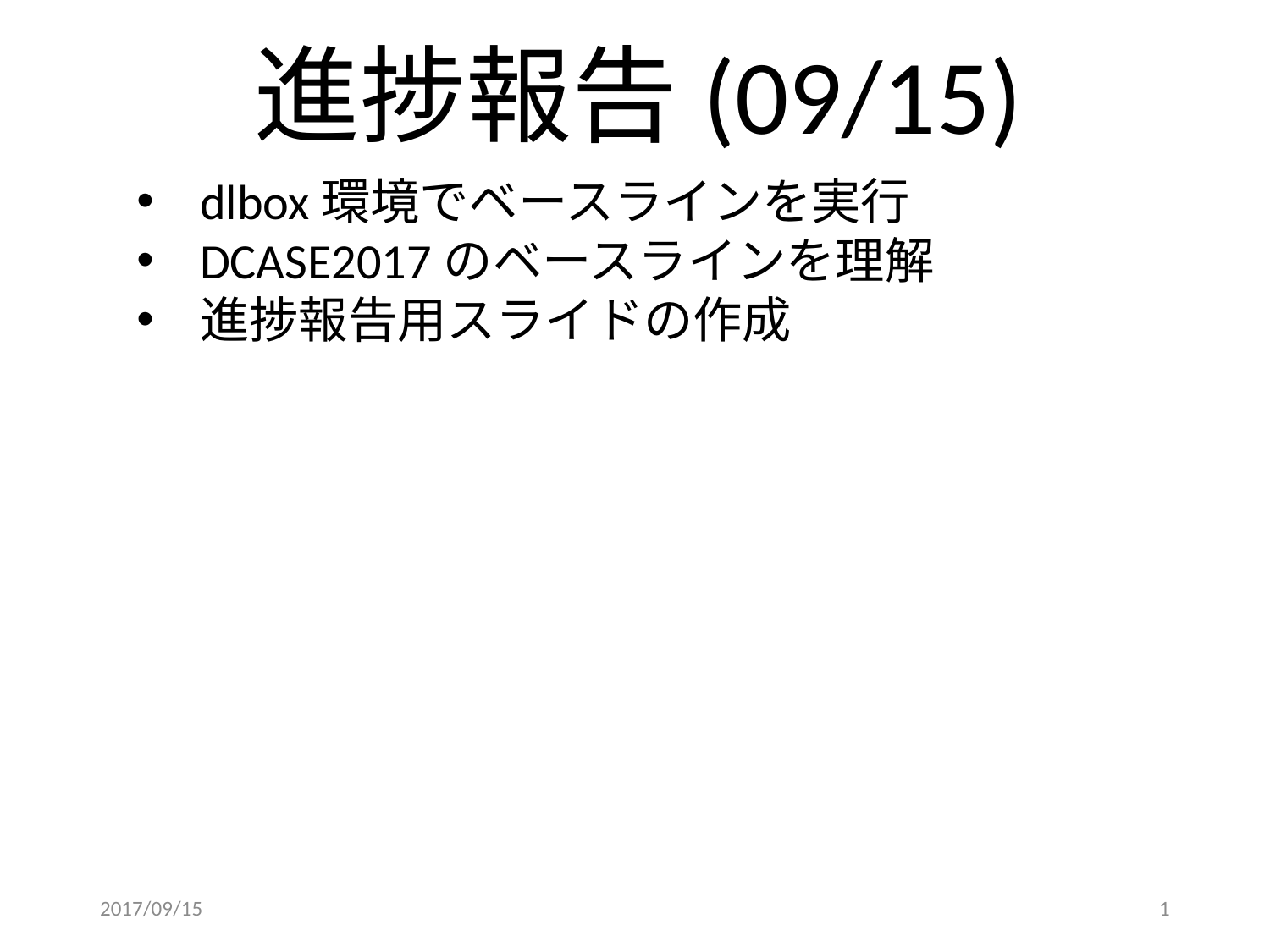

# 進捗報告(09/15)
dlbox環境でベースラインを実行
DCASE2017のベースラインを理解
進捗報告用スライドの作成
2017/09/15
1